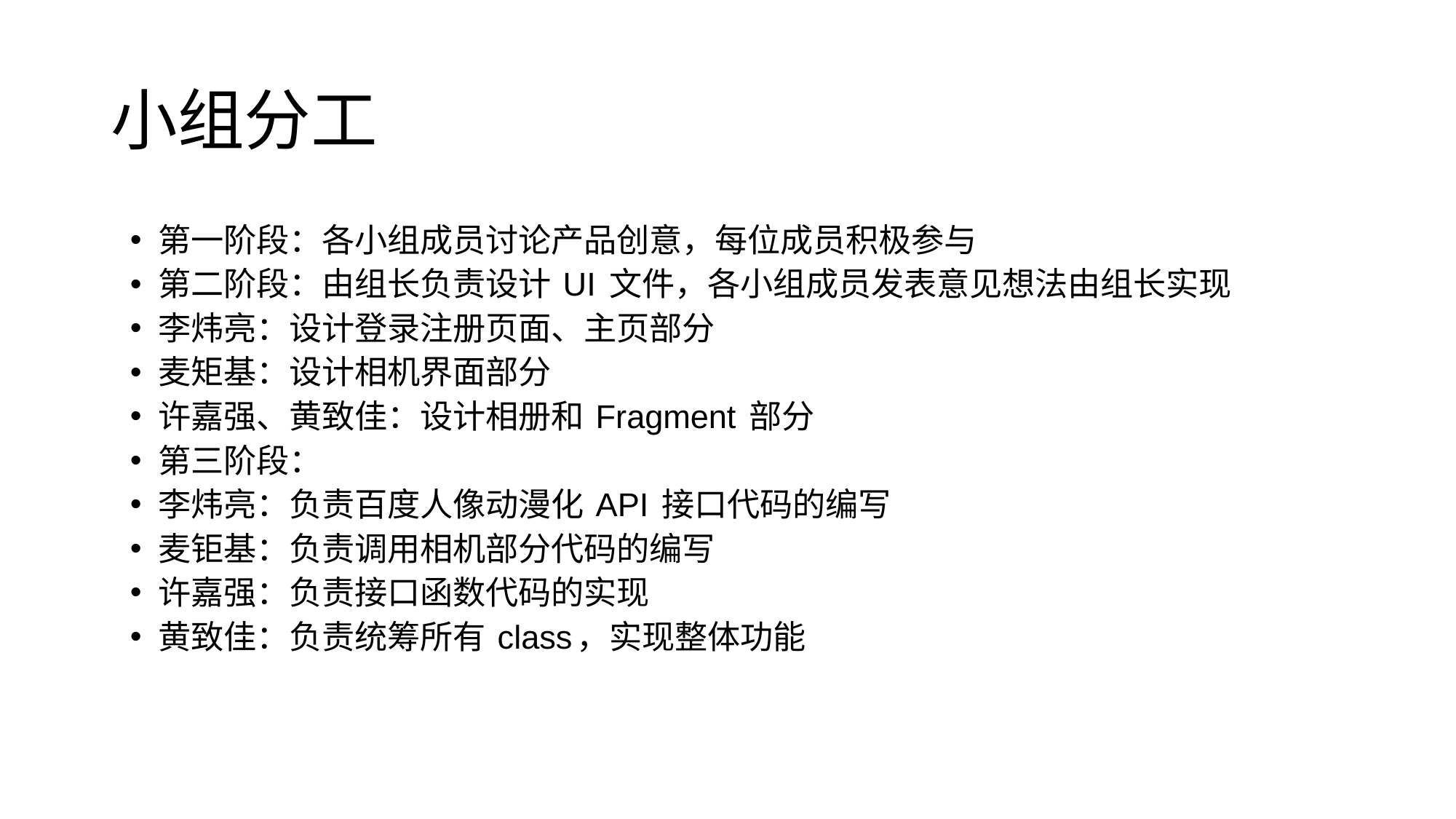

# 小组分工
第一阶段：各小组成员讨论产品创意，每位成员积极参与
第二阶段：由组长负责设计 UI 文件，各小组成员发表意见想法由组长实现
李炜亮：设计登录注册页面、主页部分
麦矩基：设计相机界面部分
许嘉强、黄致佳：设计相册和 Fragment 部分
第三阶段：
李炜亮：负责百度人像动漫化 API 接口代码的编写
麦钜基：负责调用相机部分代码的编写
许嘉强：负责接口函数代码的实现
黄致佳：负责统筹所有 class，实现整体功能